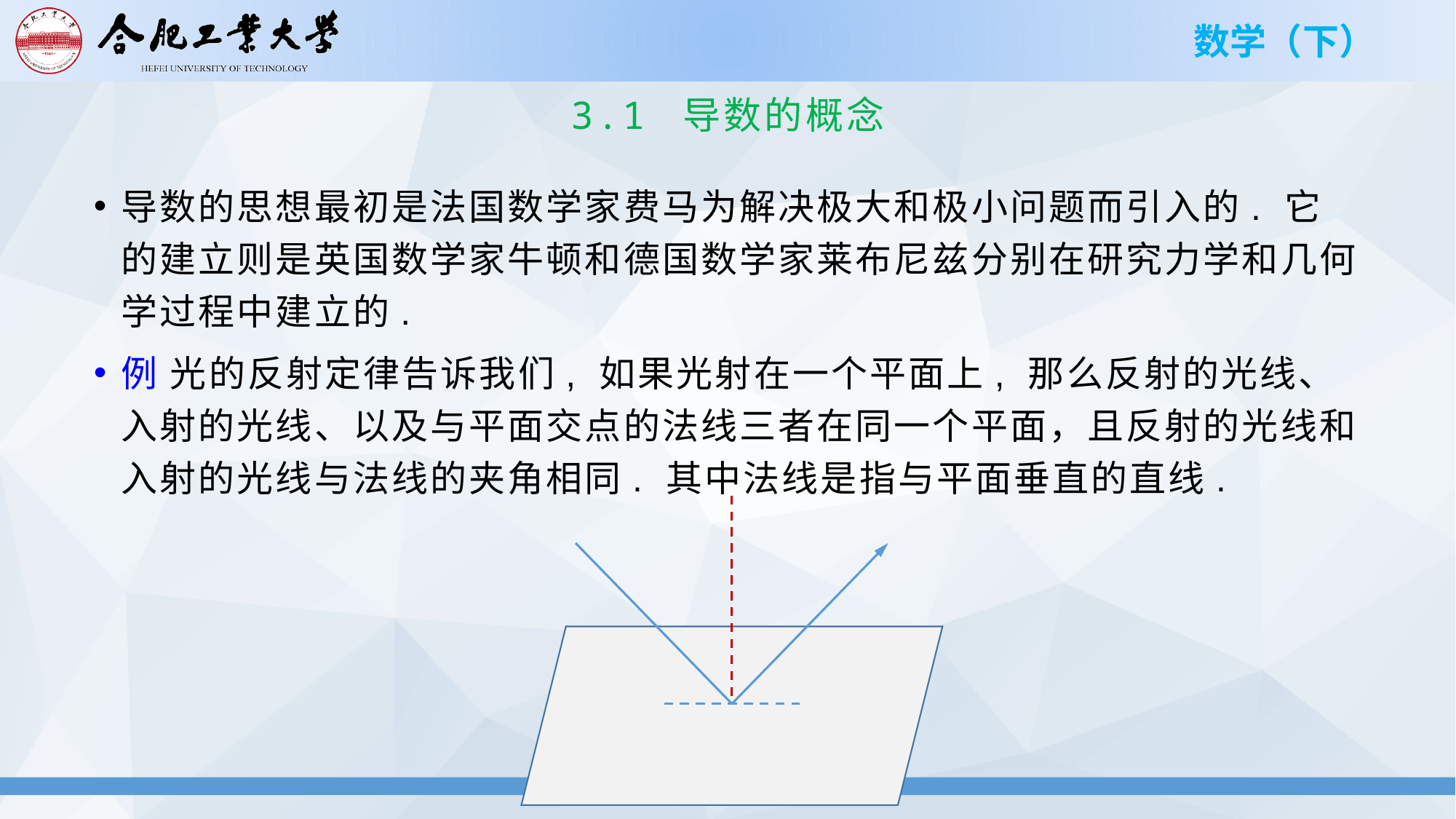

# 3.1 导数的概念
导数的思想最初是法国数学家费马为解决极大和极小问题而引入的. 它的建立则是英国数学家牛顿和德国数学家莱布尼兹分别在研究力学和几何学过程中建立的.
例 光的反射定律告诉我们, 如果光射在一个平面上, 那么反射的光线、入射的光线、以及与平面交点的法线三者在同一个平面，且反射的光线和入射的光线与法线的夹角相同. 其中法线是指与平面垂直的直线.